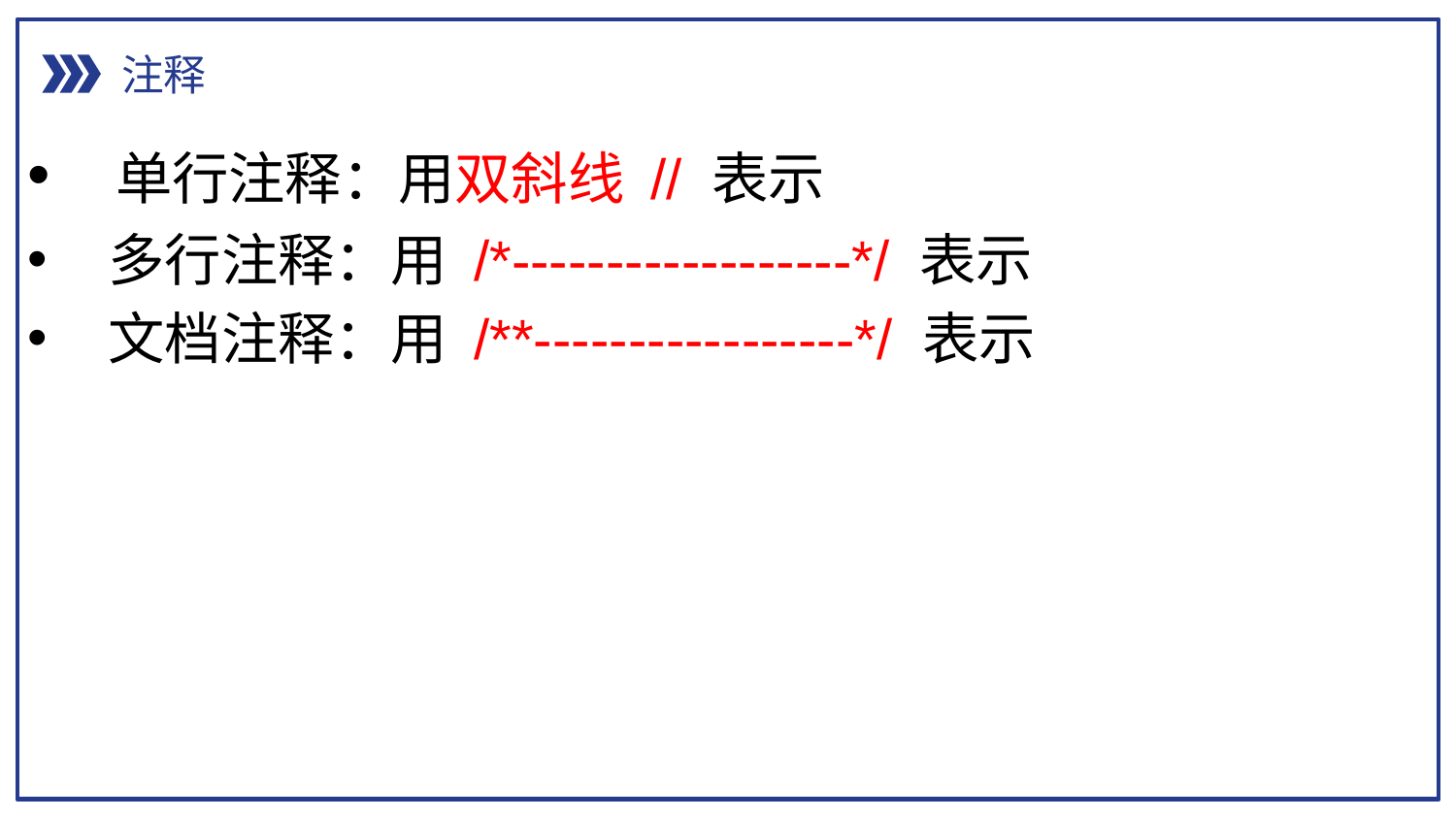

注释

 单行注释：用双斜线 // 表示
 多行注释：用 /*------------------*/ 表示
 文档注释：用 /**-----------------*/ 表示